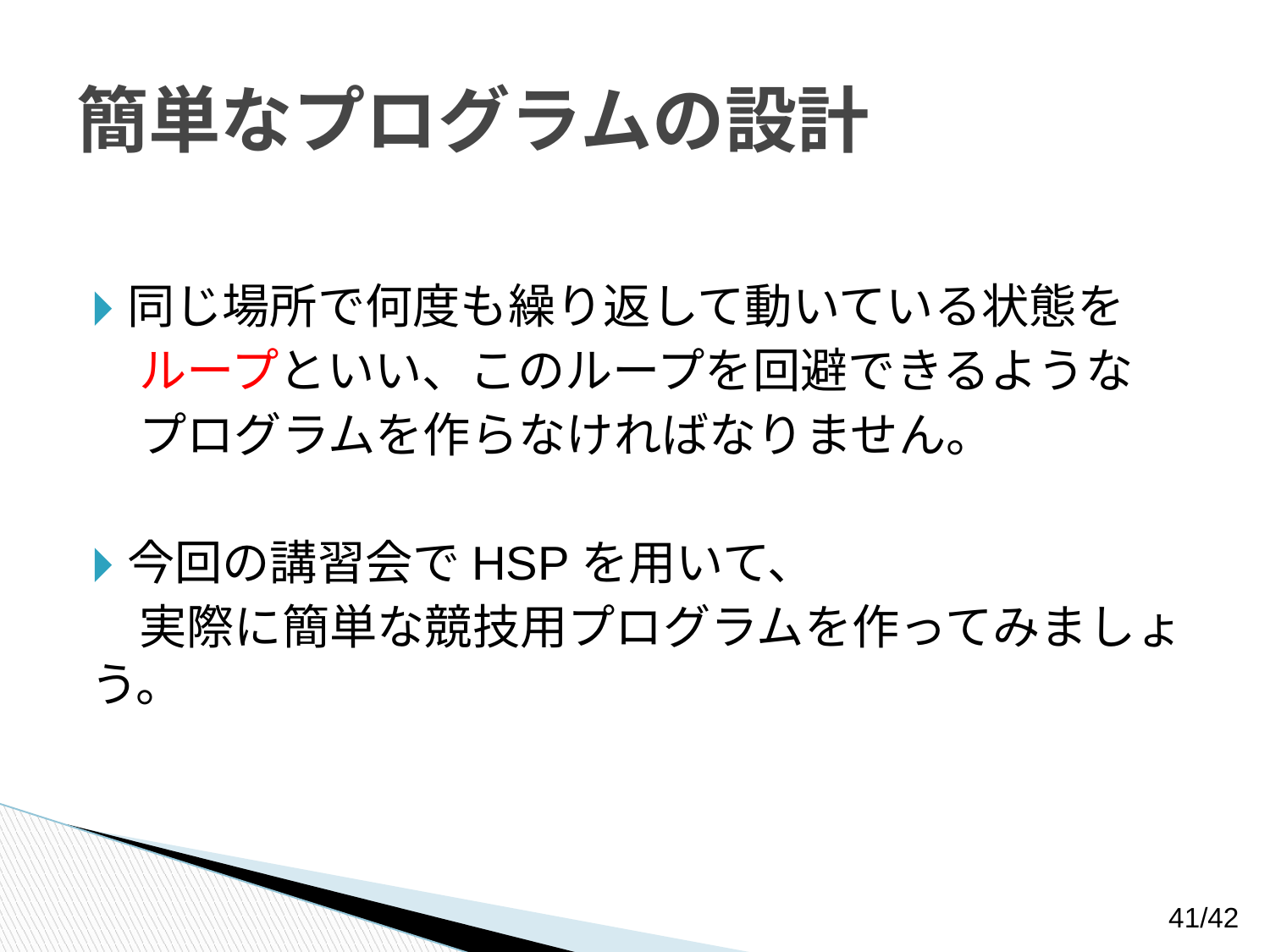

# 簡単なプログラムの設計

同じ場所で何度も繰り返して動いている状態を
　ループといい、このループを回避できるような
　プログラムを作らなければなりません。

今回の講習会でHSPを用いて、
　実際に簡単な競技用プログラムを作ってみましょう。
41/42